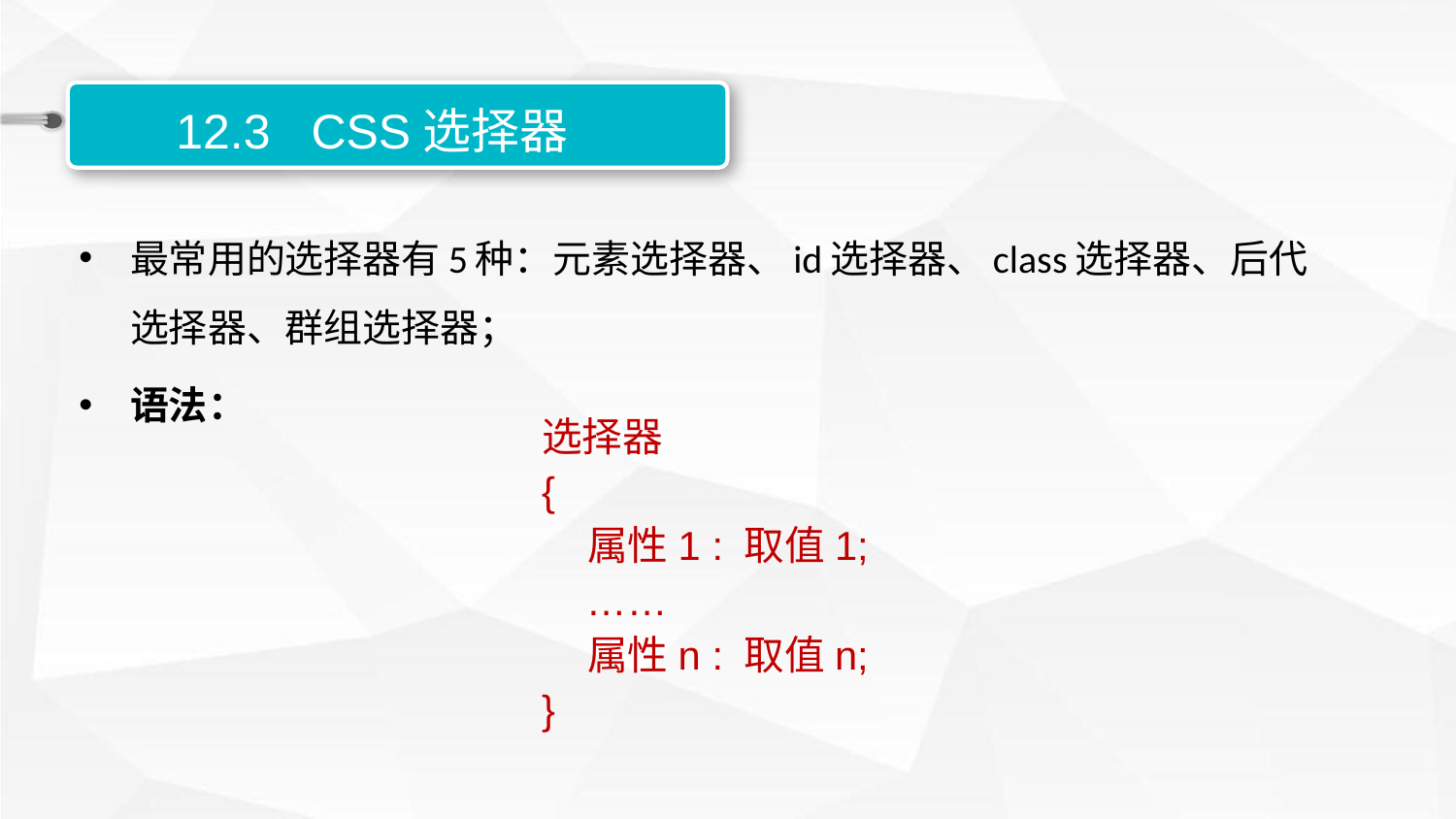

12.3   CSS选择器

最常用的选择器有5种：元素选择器、id选择器、class选择器、后代选择器、群组选择器；
语法：
选择器
{
    属性1 : 取值1;
    ……
    属性n : 取值n;
}